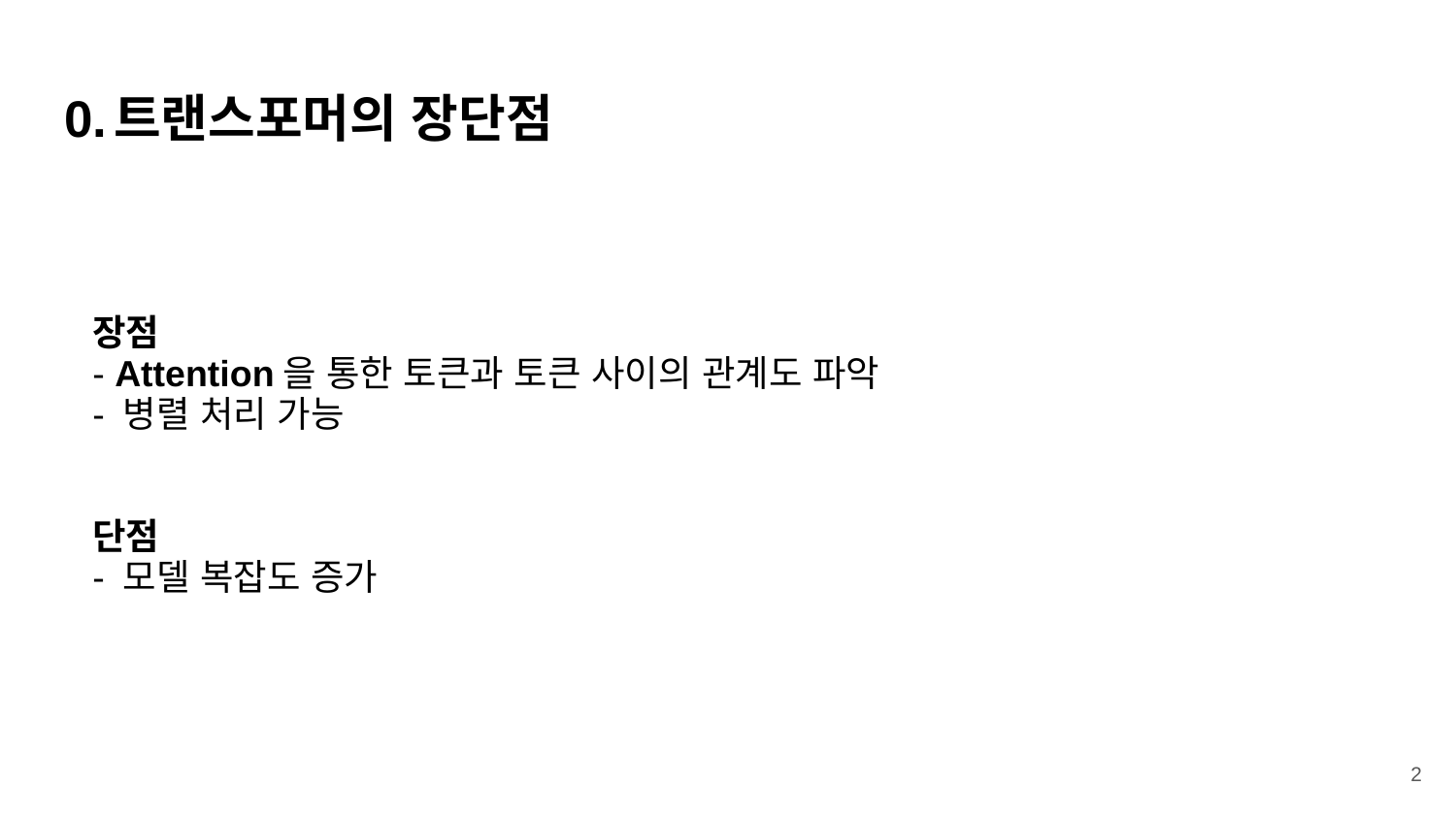

0.트랜스포머의 장단점
# 장점 - Attention을 통한 토큰과 토큰 사이의 관계도 파악 - 병렬 처리 가능 단점 - 모델 복잡도 증가
2